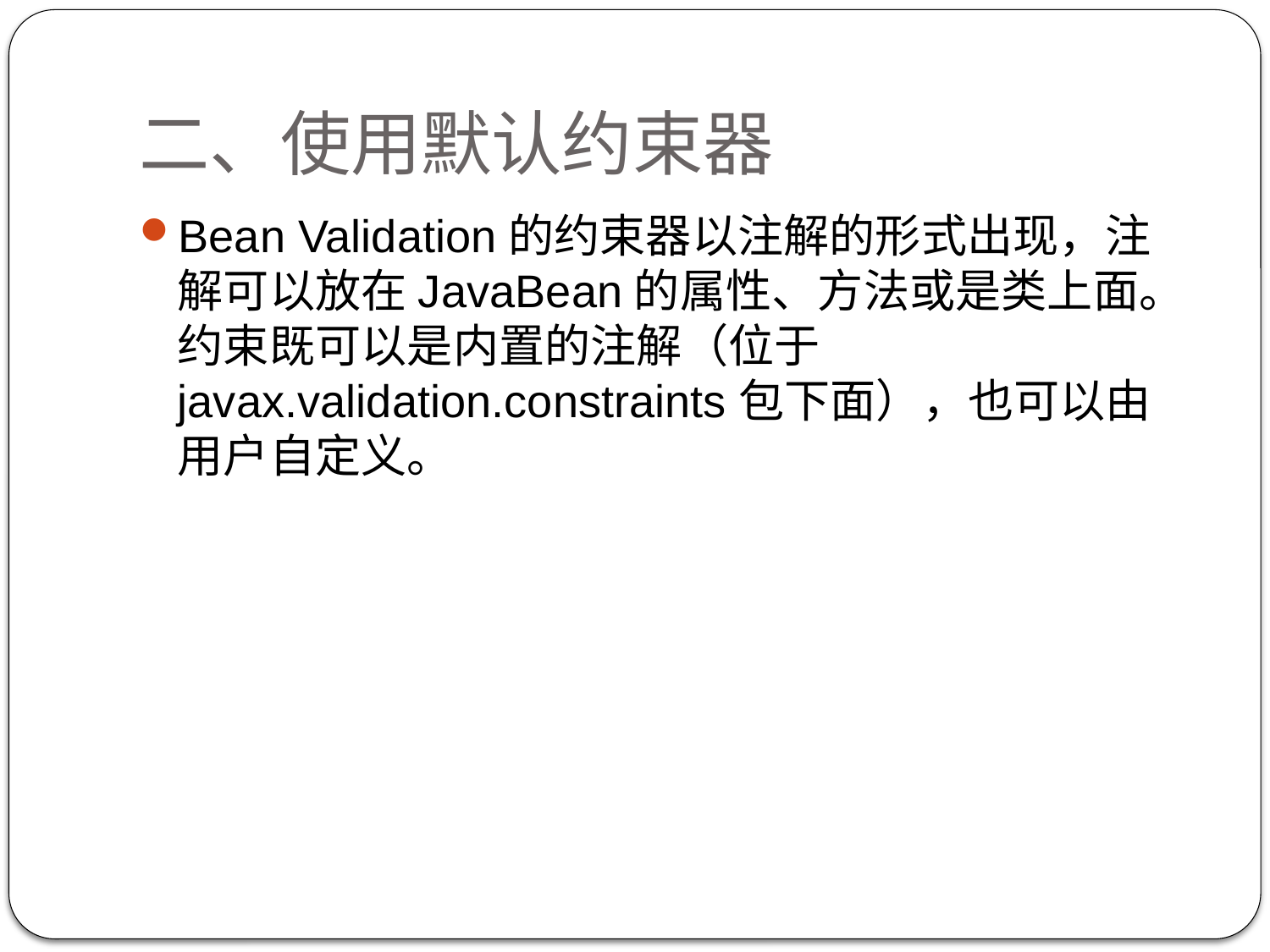

# 二、使用默认约束器
Bean Validation的约束器以注解的形式出现，注解可以放在JavaBean的属性、方法或是类上面。约束既可以是内置的注解（位于javax.validation.constraints包下面），也可以由用户自定义。